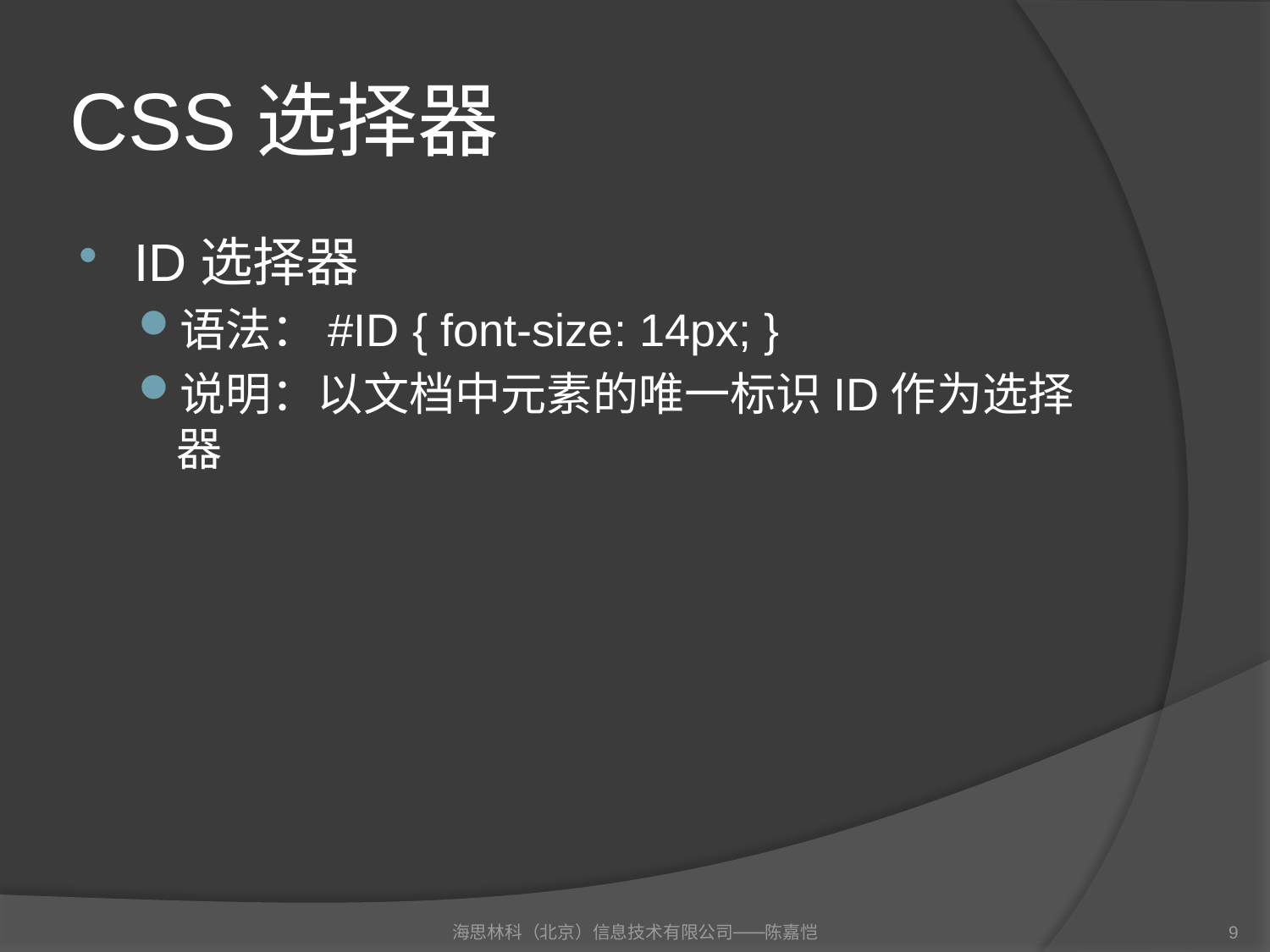

# CSS选择器
ID选择器
语法：#ID { font-size: 14px; }
说明：以文档中元素的唯一标识ID作为选择器
海思林科（北京）信息技术有限公司——陈嘉恺
9